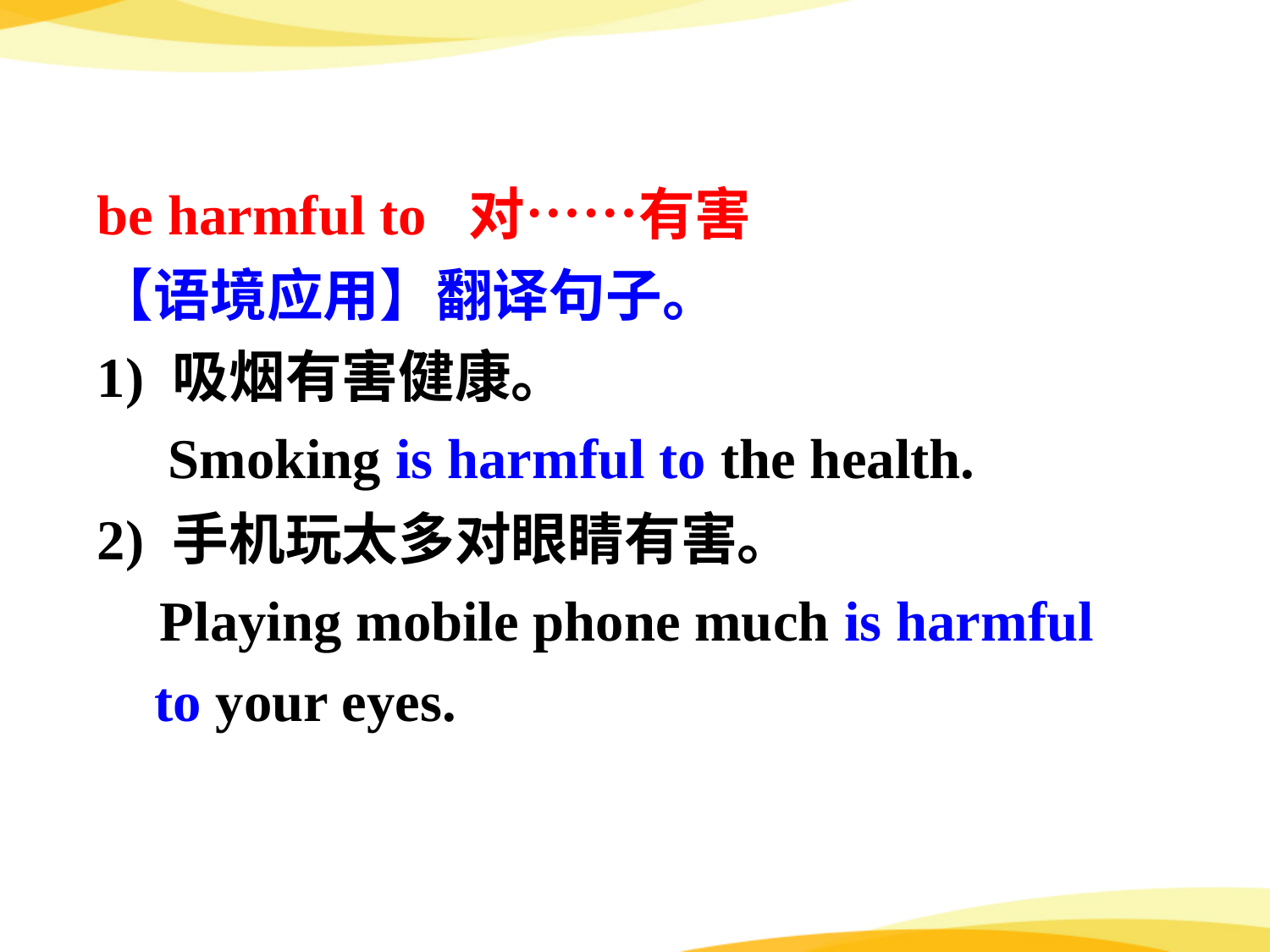

be harmful to  对……有害
【语境应用】翻译句子。
1) 吸烟有害健康。
     Smoking is harmful to the health.
2) 手机玩太多对眼睛有害。
    Playing mobile phone much is harmful
    to your eyes.